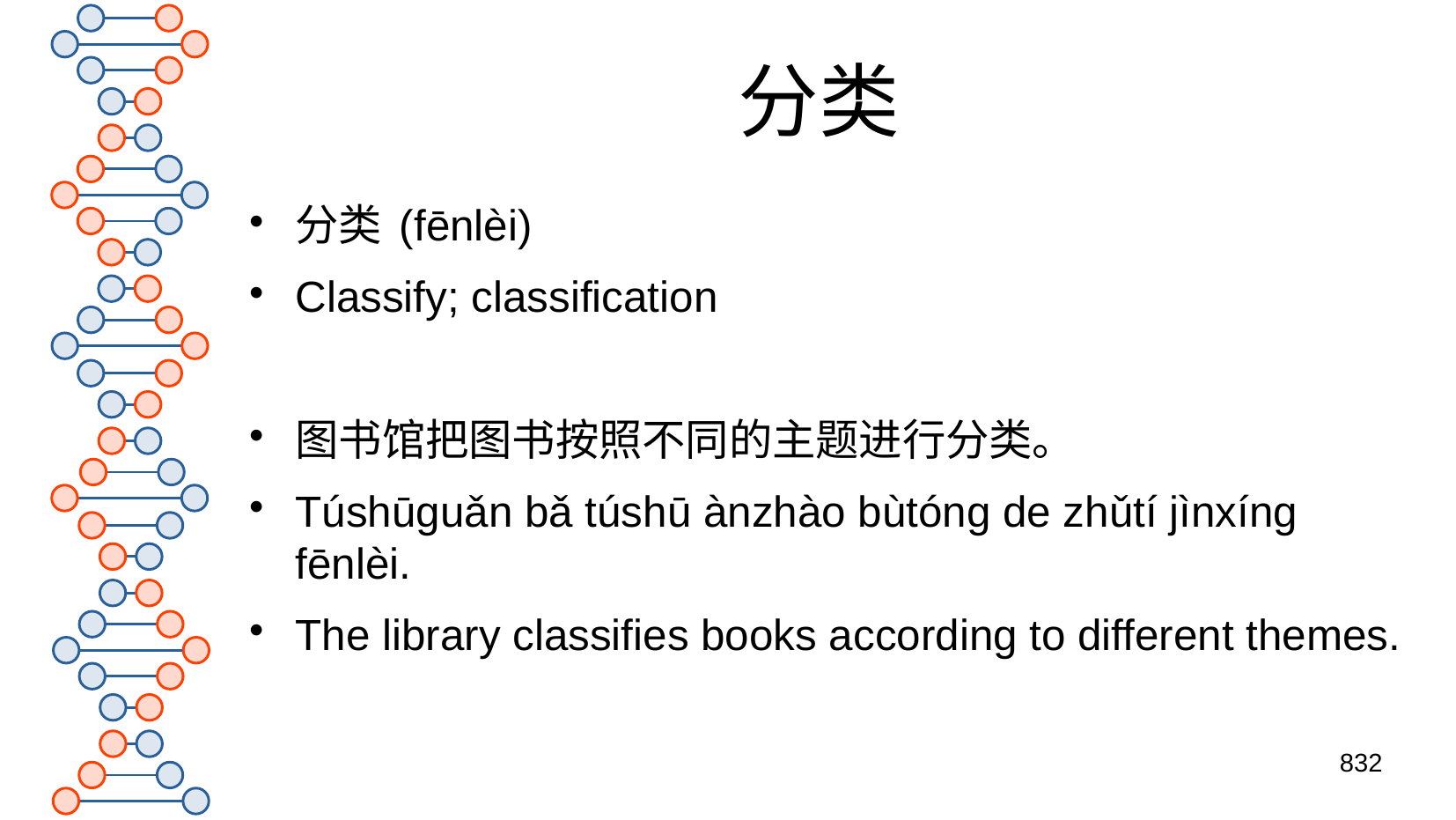

# 分类
分类 (fēnlèi)
Classify; classification

图书馆把图书按照不同的主题进行分类。
Túshūguǎn bǎ túshū ànzhào bùtóng de zhǔtí jìnxíng fēnlèi.
The library classifies books according to different themes.

832